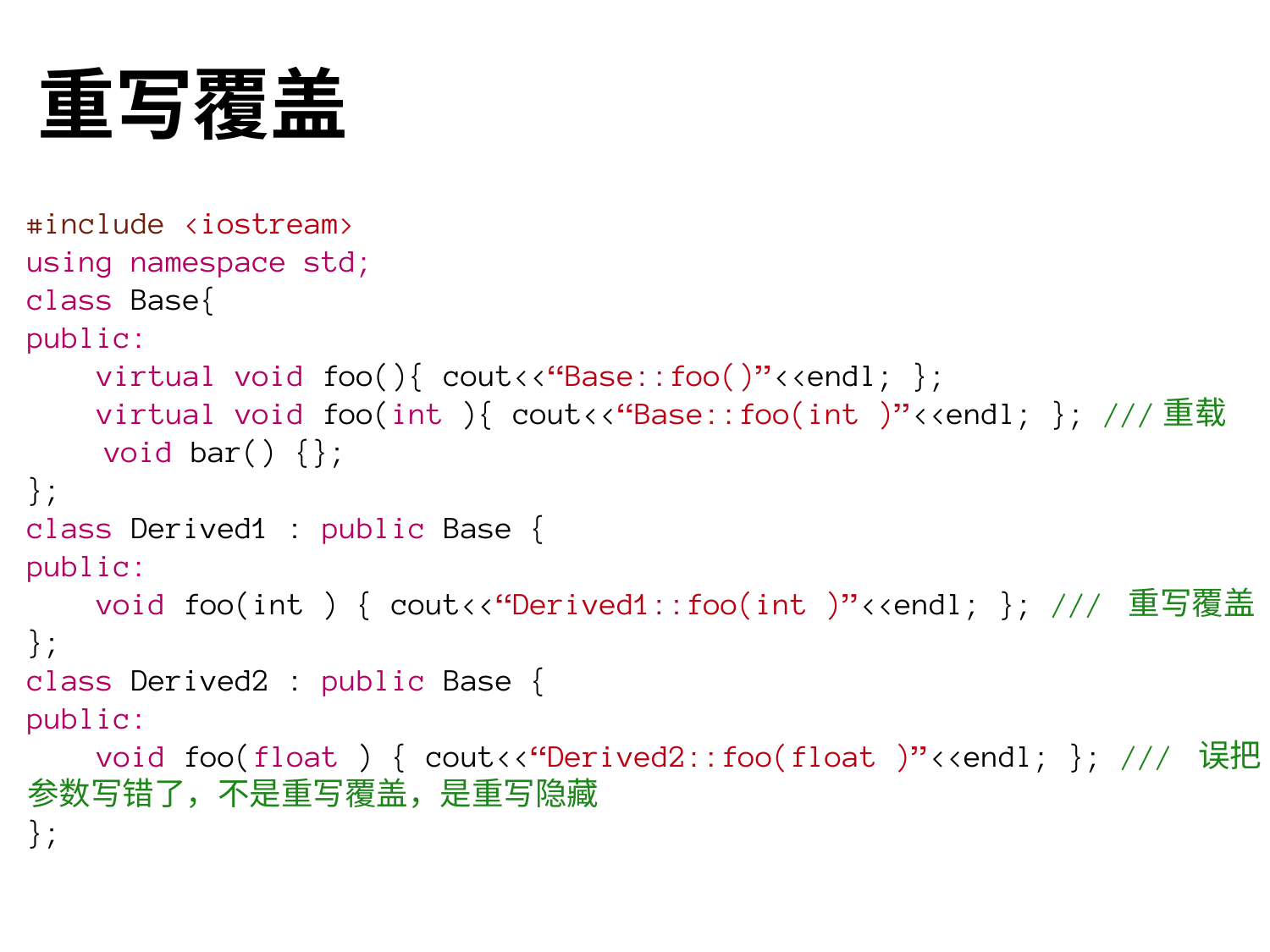

# 重写覆盖
#include <iostream>
using namespace std;
class Base{
public:
    virtual void foo(){ cout<<“Base::foo()”<<endl; };
    virtual void foo(int ){ cout<<“Base::foo(int )”<<endl; }; ///重载
    void bar() {};
};
class Derived1 : public Base {
public:
    void foo(int ) { cout<<“Derived1::foo(int )”<<endl; }; /// 重写覆盖
};
class Derived2 : public Base {
public:
    void foo(float ) { cout<<“Derived2::foo(float )”<<endl; }; /// 误把参数写错了，不是重写覆盖，是重写隐藏
};